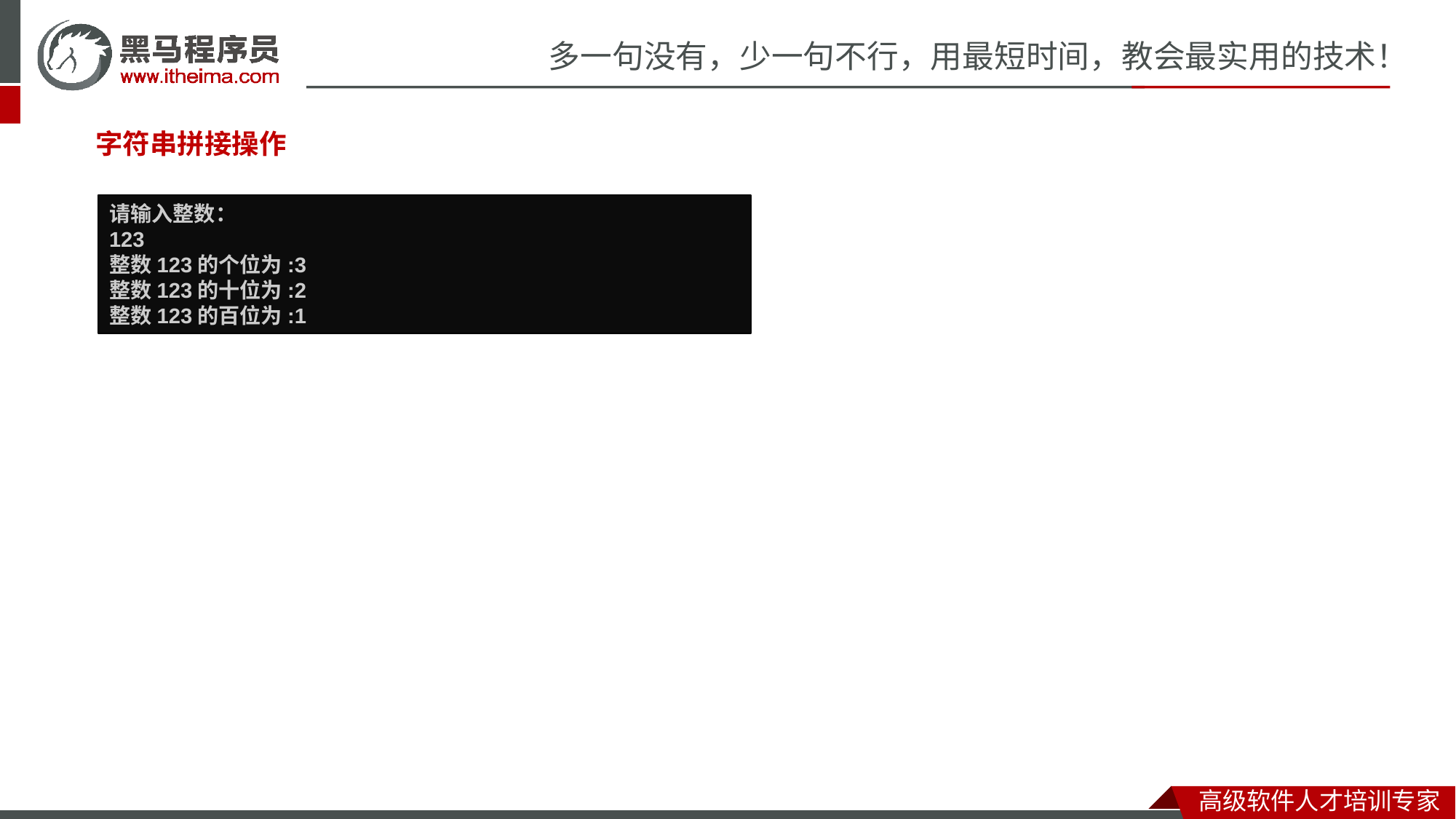

#
字符串拼接操作
请输入整数：
123
整数123的个位为:3
整数123的十位为:2
整数123的百位为:1